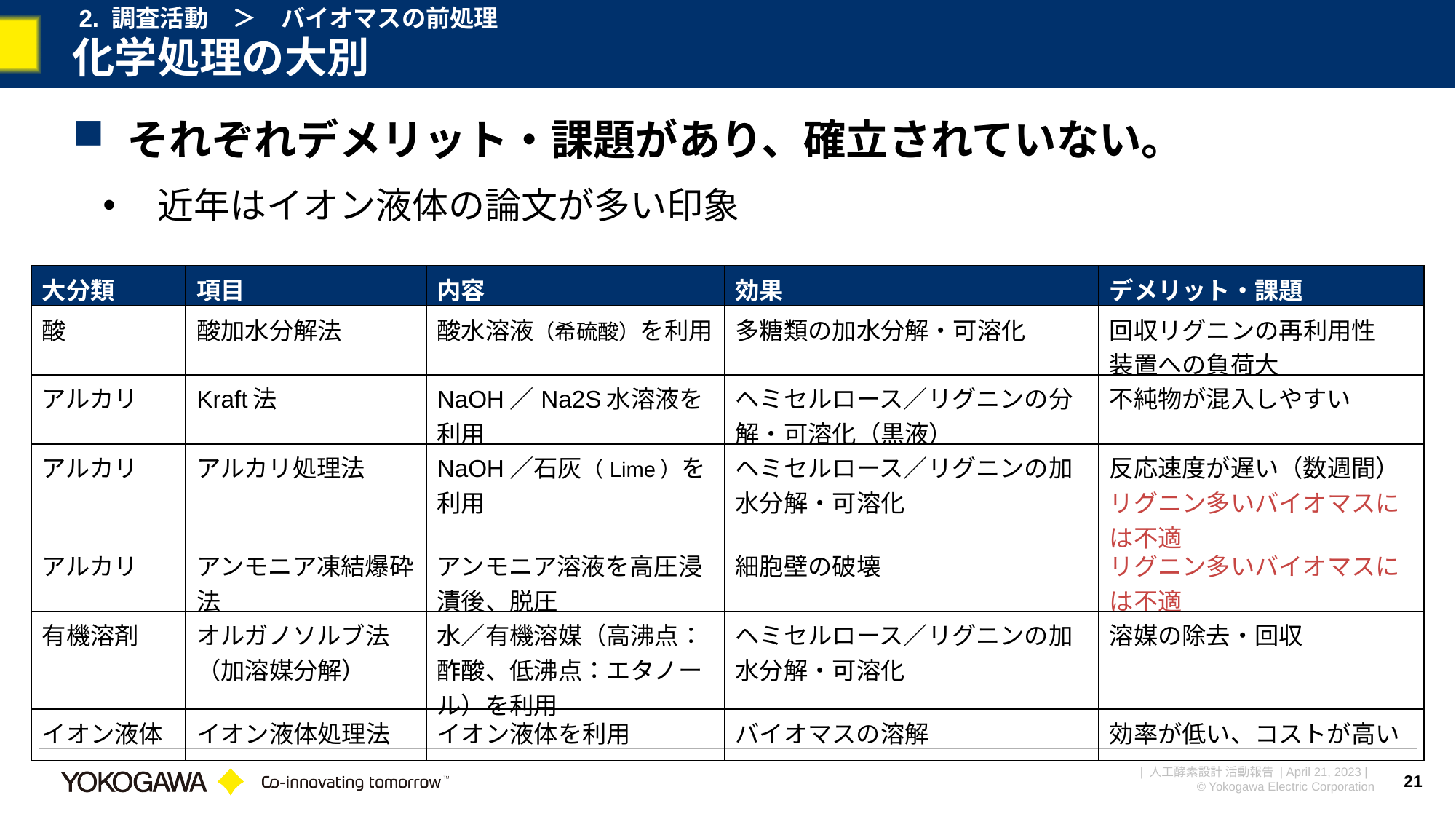

2. 調査活動　＞　バイオマスの前処理
# 化学処理の大別
それぞれデメリット・課題があり、確立されていない。
近年はイオン液体の論文が多い印象
| 大分類 | 項目 | 内容 | 効果 | デメリット・課題 |
| --- | --- | --- | --- | --- |
| 酸 | 酸加水分解法 | 酸水溶液（希硫酸）を利用 | 多糖類の加水分解・可溶化 | 回収リグニンの再利用性 装置への負荷大 |
| アルカリ | Kraft法 | NaOH／Na2S水溶液を利用 | ヘミセルロース／リグニンの分解・可溶化（黒液） | 不純物が混入しやすい |
| アルカリ | アルカリ処理法 | NaOH／石灰（Lime）を利用 | ヘミセルロース／リグニンの加水分解・可溶化 | 反応速度が遅い（数週間） リグニン多いバイオマスには不適 |
| アルカリ | アンモニア凍結爆砕法 | アンモニア溶液を高圧浸漬後、脱圧 | 細胞壁の破壊 | リグニン多いバイオマスには不適 |
| 有機溶剤 | オルガノソルブ法 （加溶媒分解） | 水／有機溶媒（高沸点：酢酸、低沸点：エタノール）を利用 | ヘミセルロース／リグニンの加水分解・可溶化 | 溶媒の除去・回収 |
| イオン液体 | イオン液体処理法 | イオン液体を利用 | バイオマスの溶解 | 効率が低い、コストが高い |
21